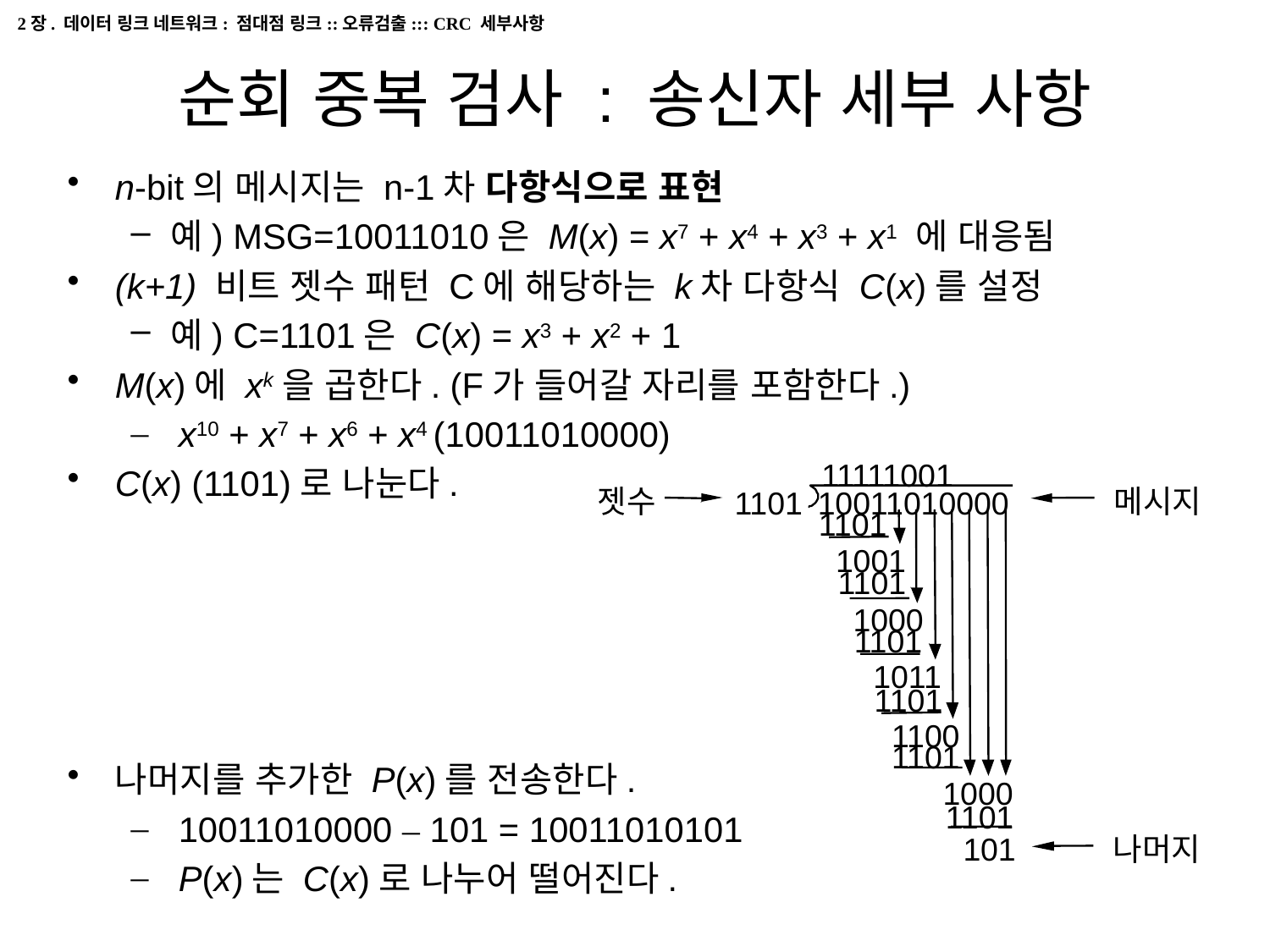

2장. 데이터 링크 네트워크: 점대점 링크::오류검출::: CRC 세부사항
# 순회 중복 검사 : 송신자 세부 사항
n-bit의 메시지는 n-1차 다항식으로 표현
예) MSG=10011010은 M(x) = x7 + x4 + x3 + x1 에 대응됨
(k+1) 비트 젯수 패턴 C에 해당하는 k차 다항식 C(x)를 설정
예) C=1101은 C(x) = x3 + x2 + 1
M(x)에 xk을 곱한다. (F가 들어갈 자리를 포함한다.)
x10 + x7 + x6 + x4 (10011010000)
C(x) (1101)로 나눈다.

나머지를 추가한 P(x)를 전송한다.
10011010000 – 101 = 10011010101
P(x)는 C(x)로 나누어 떨어진다.
11111001
젯수
메시지
1101
10011010000

1101

1001
1101

1000
1101

1011
1101

1100
1101

1000
1101

나머지
101